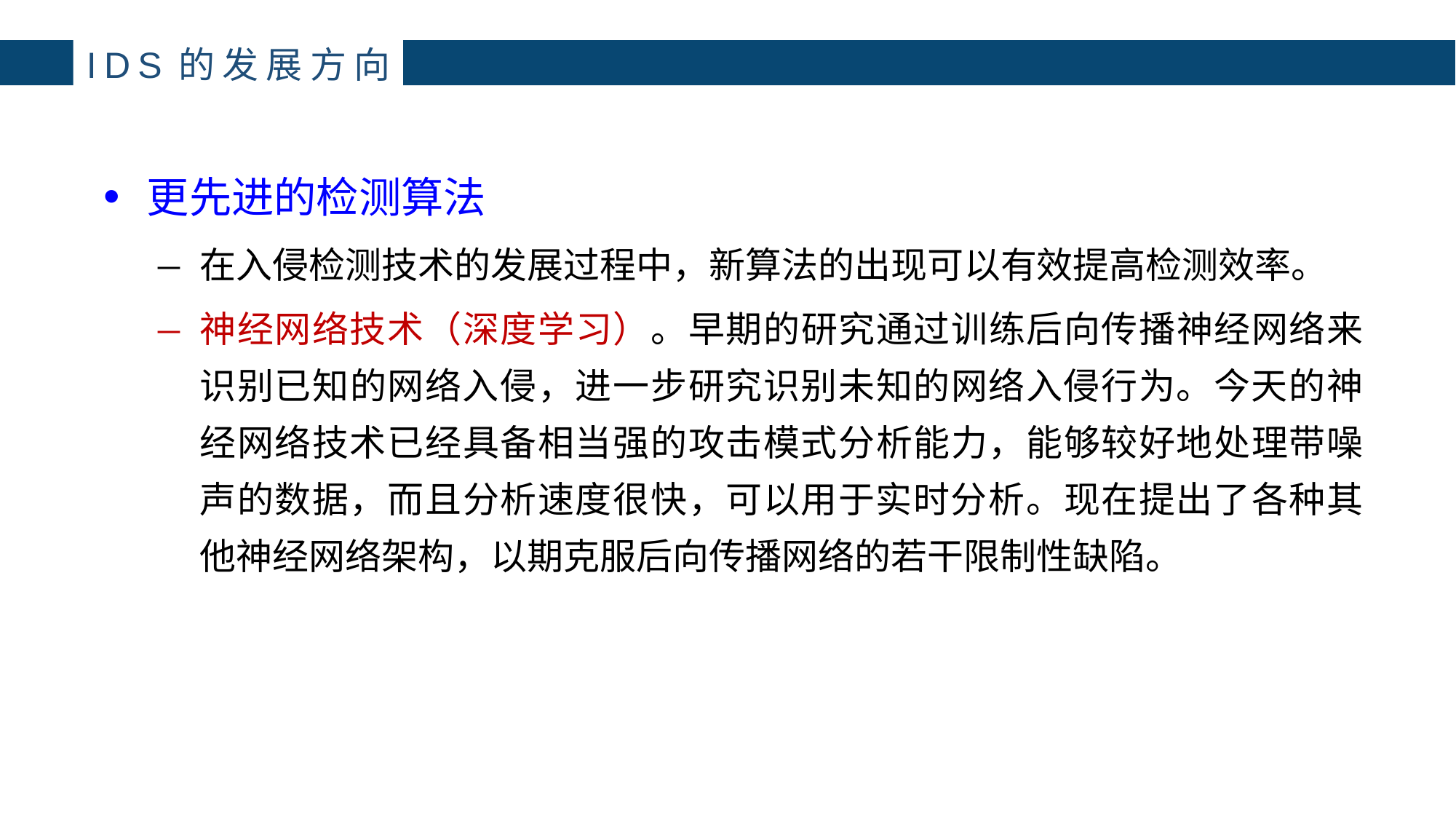

# IDS的发展方向
更先进的检测算法
在入侵检测技术的发展过程中，新算法的出现可以有效提高检测效率。
神经网络技术（深度学习）。早期的研究通过训练后向传播神经网络来识别已知的网络入侵，进一步研究识别未知的网络入侵行为。今天的神经网络技术已经具备相当强的攻击模式分析能力，能够较好地处理带噪声的数据，而且分析速度很快，可以用于实时分析。现在提出了各种其他神经网络架构，以期克服后向传播网络的若干限制性缺陷。